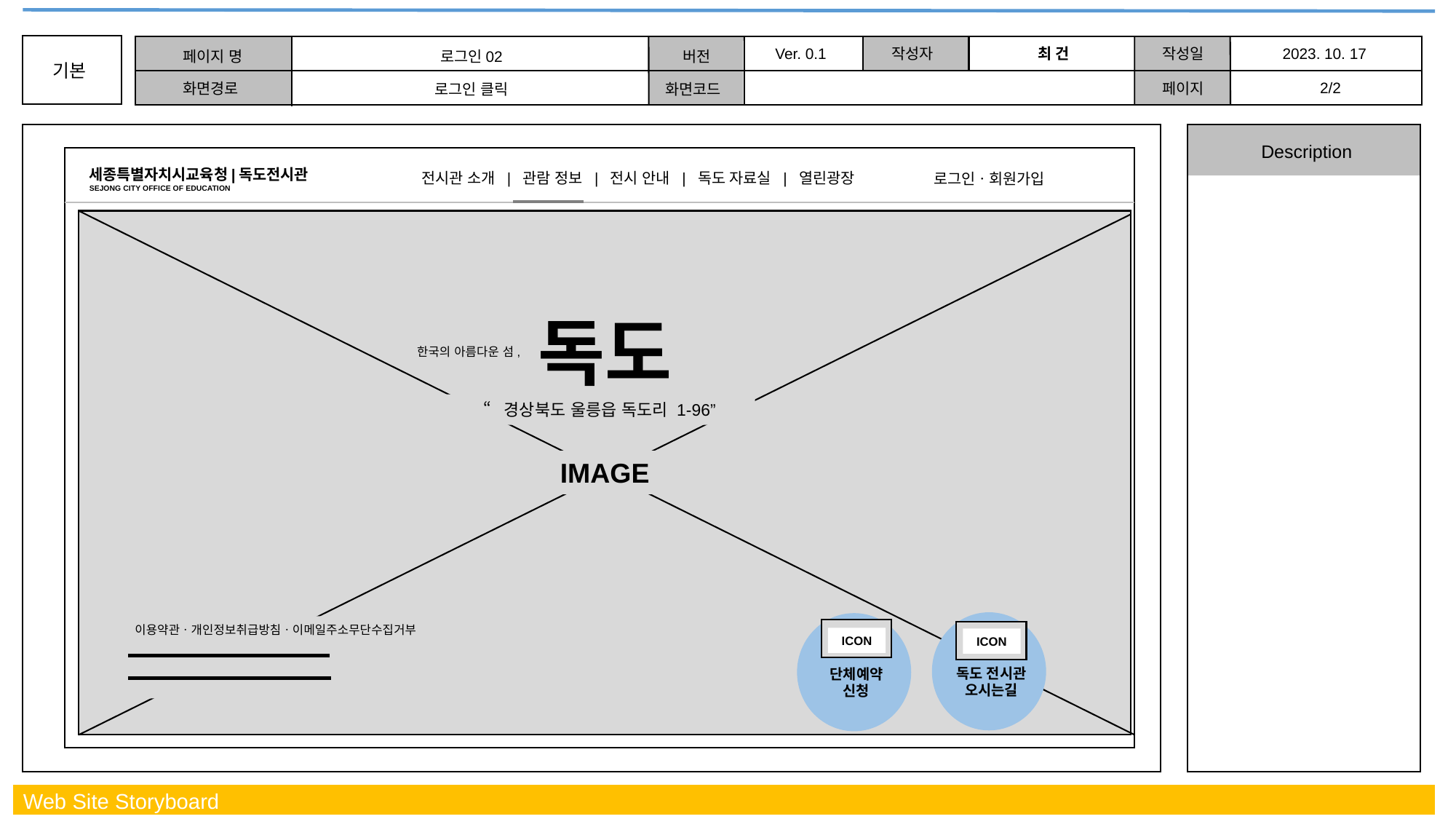

Ver. 0.1
2023. 10. 17
최 건
작성자
작성일
버전
페이지 명
로그인02
2/2
화면경로
페이지
로그인 클릭
화면코드
기본

Description

세종특별자치시교육청|독도전시관
SEJONG CITY OFFICE OF EDUCATION
전시관 소개  |  관람 정보  |  전시 안내  |  독도 자료실  |  열린광장
로그인ㆍ회원가입

독도
한국의 아름다운 섬,
“경상북도 울릉읍 독도리 1-96”
IMAGE

독도 전시관
오시는길

단체예약
신청

이용약관ㆍ개인정보취급방침ㆍ이메일주소무단수집거부

ICON

ICON
Web Site Storyboard